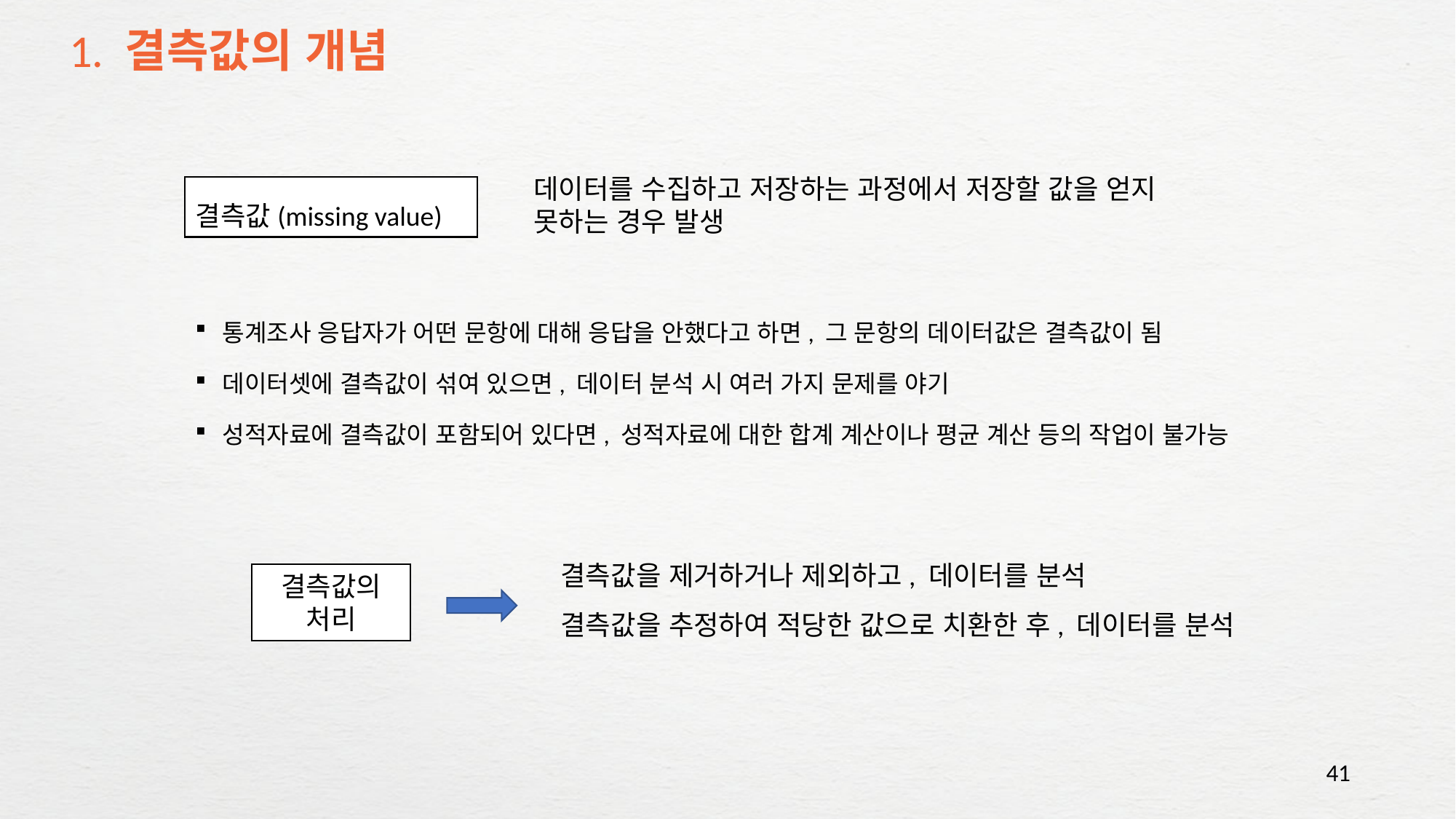

# 1. 결측값의 개념
데이터를 수집하고 저장하는 과정에서 저장할 값을 얻지 못하는 경우 발생
결측값(missing value)
통계조사 응답자가 어떤 문항에 대해 응답을 안했다고 하면, 그 문항의 데이터값은 결측값이 됨
데이터셋에 결측값이 섞여 있으면, 데이터 분석 시 여러 가지 문제를 야기
성적자료에 결측값이 포함되어 있다면, 성적자료에 대한 합계 계산이나 평균 계산 등의 작업이 불가능

결측값을 제거하거나 제외하고, 데이터를 분석
결측값을 추정하여 적당한 값으로 치환한 후, 데이터를 분석
결측값의 처리

41